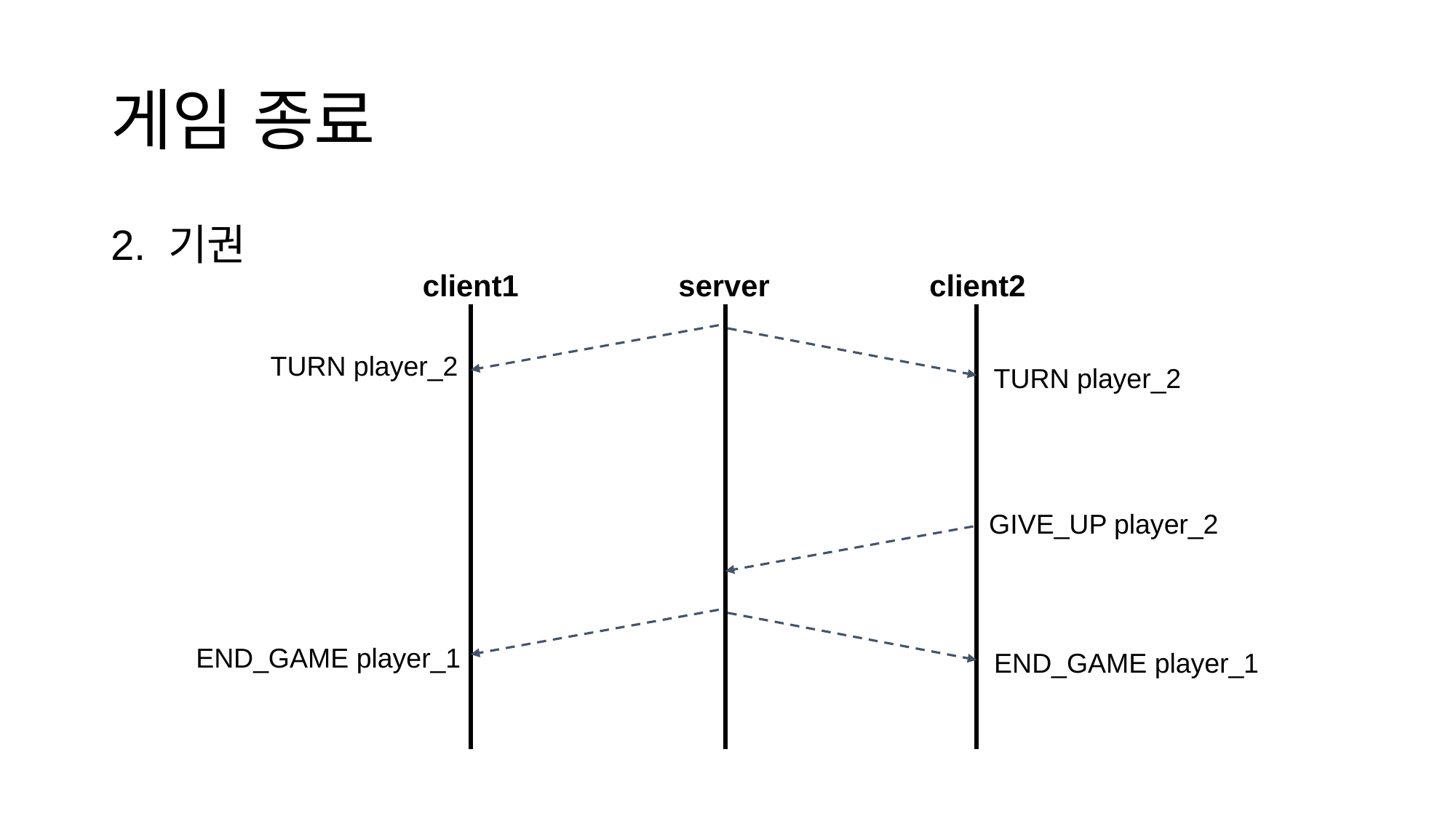

# 게임 종료
2. 기권
client1
server
client2
TURN player_2
TURN player_2
GIVE_UP player_2
END_GAME player_1
END_GAME player_1